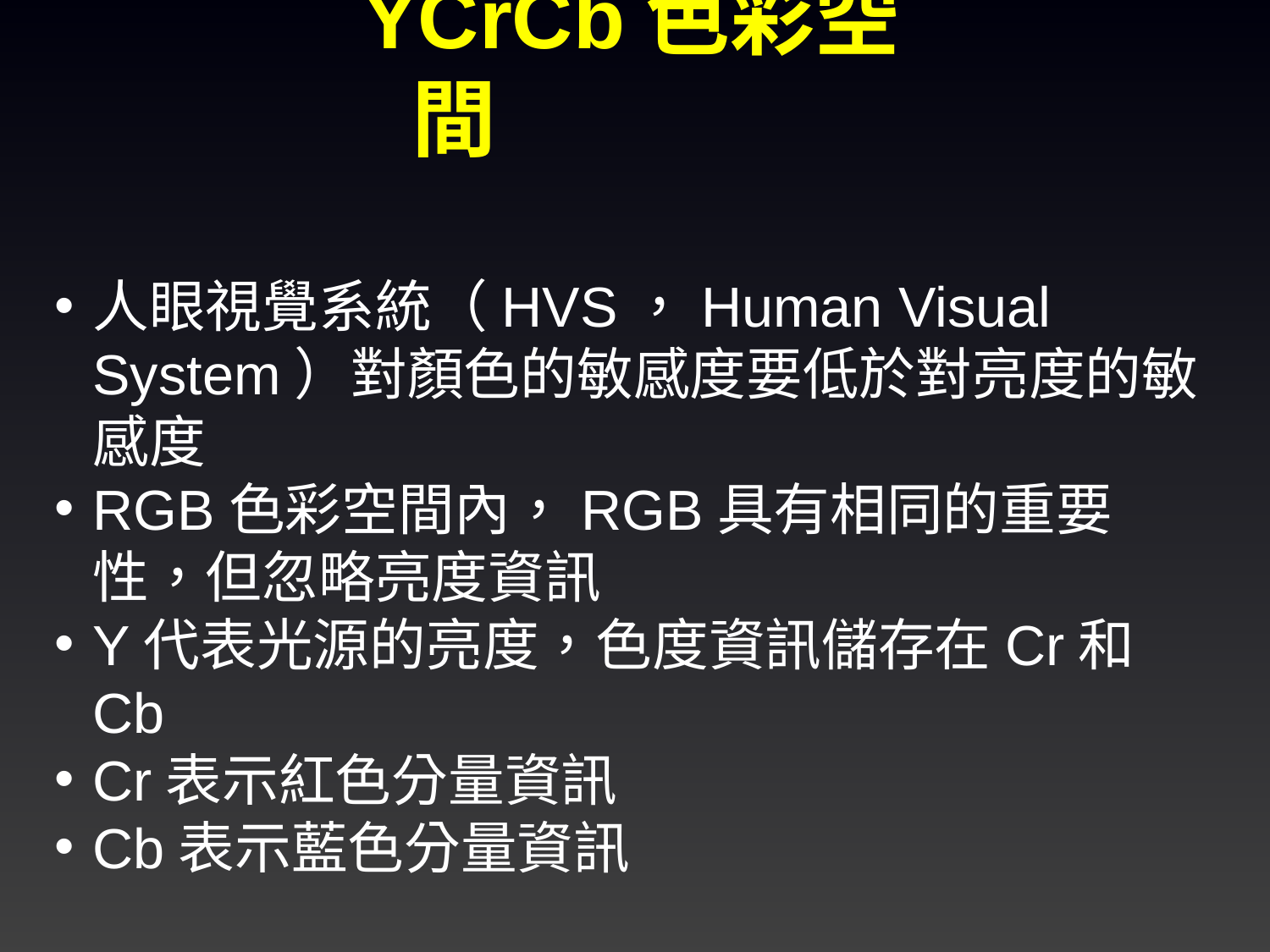

YCrCb色彩空間
人眼視覺系統（HVS，Human Visual System）對顏色的敏感度要低於對亮度的敏感度
RGB色彩空間內，RGB具有相同的重要性，但忽略亮度資訊
Y代表光源的亮度，色度資訊儲存在Cr和Cb
Cr表示紅色分量資訊
Cb表示藍色分量資訊